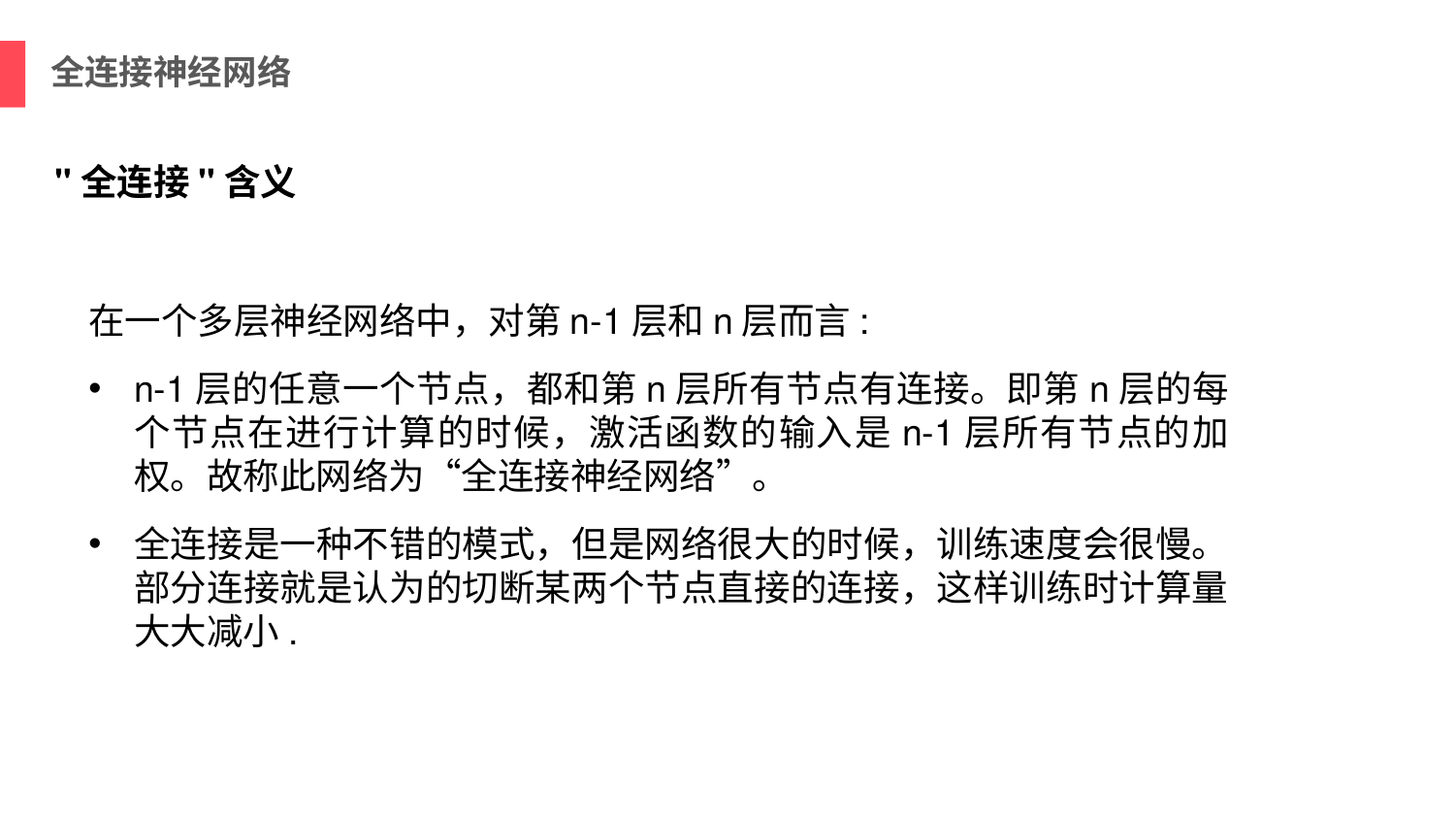

全连接神经网络
"全连接"含义
在一个多层神经网络中，对第n-1层和n层而言:
n-1层的任意一个节点，都和第n层所有节点有连接。即第n层的每个节点在进行计算的时候，激活函数的输入是n-1层所有节点的加权。故称此网络为“全连接神经网络”。
全连接是一种不错的模式，但是网络很大的时候，训练速度会很慢。部分连接就是认为的切断某两个节点直接的连接，这样训练时计算量大大减小.